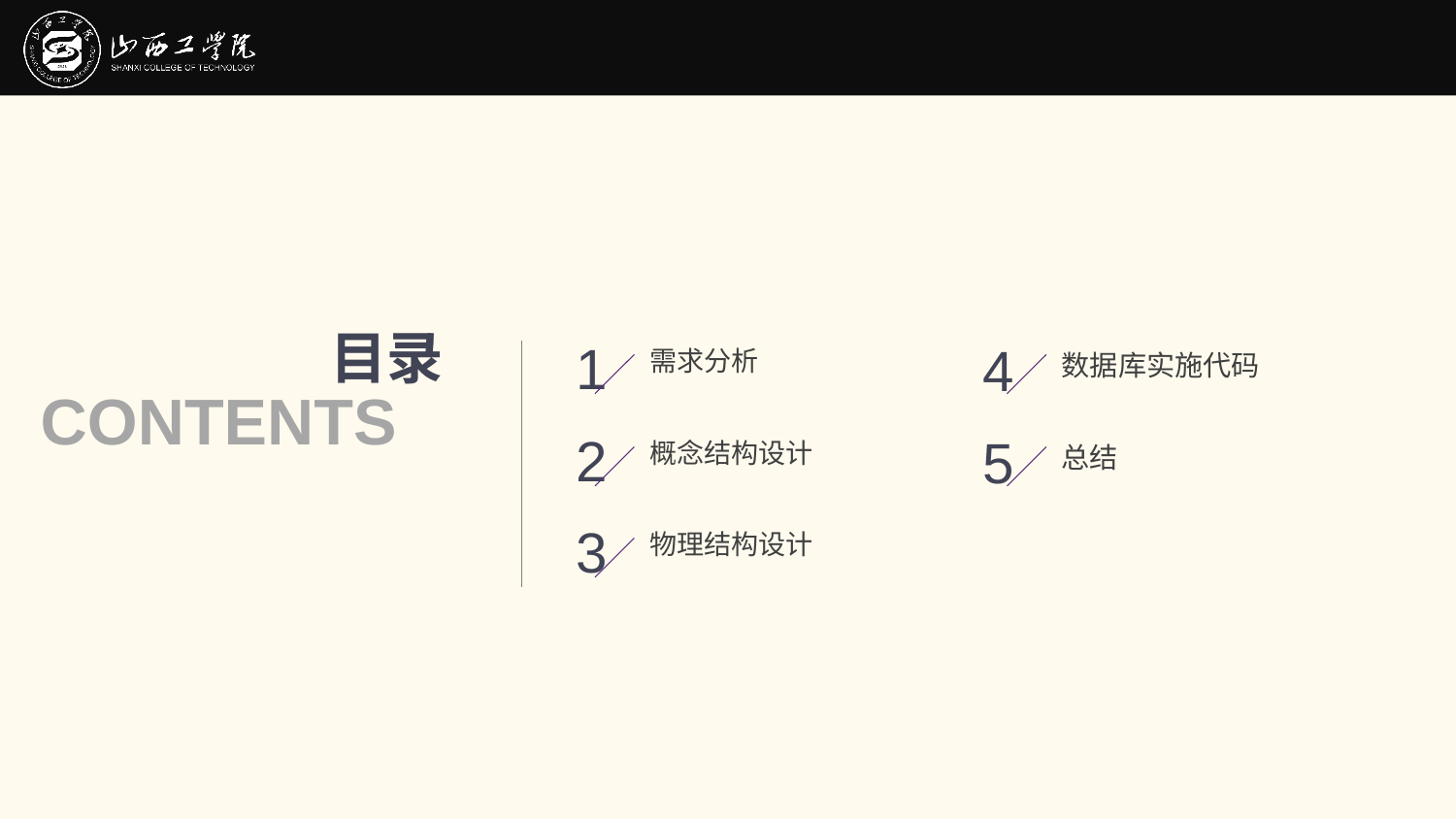

目录
1
4
需求分析
数据库实施代码
CONTENTS
2
5
概念结构设计
总结
3
物理结构设计